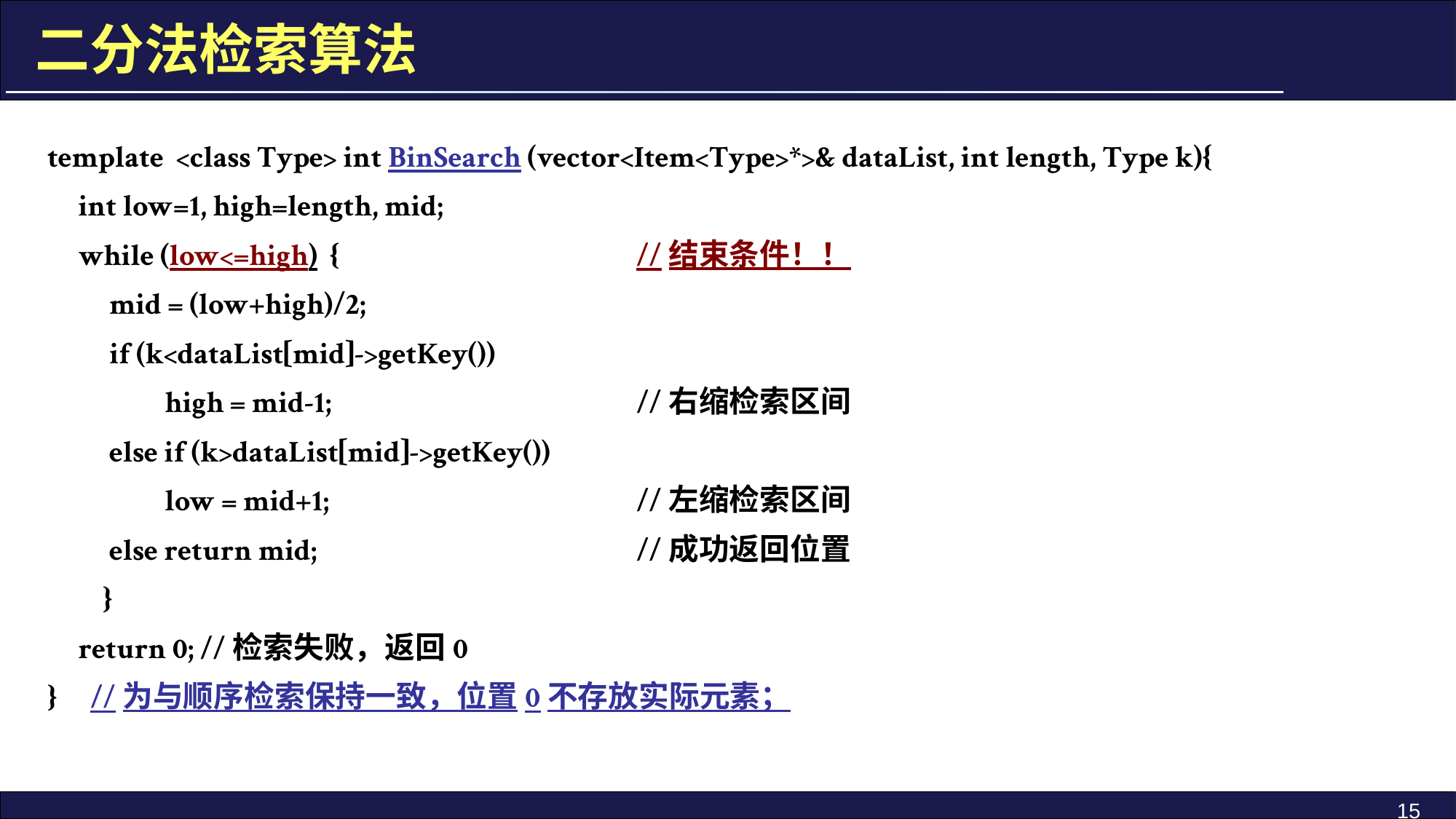

二分法检索算法
template  <class Type> int BinSearch (vector<Item<Type>*>& dataList, int length, Type k){
     int low=1, high=length, mid;
     while (low<=high)  {  			//结束条件！！
          mid = (low+high)/2;
          if (k<dataList[mid]->getKey())
                   high = mid-1;         			//右缩检索区间
          else if (k>dataList[mid]->getKey())
                   low = mid+1;          			//左缩检索区间
          else return mid;               			//成功返回位置
	  }
     return 0; //检索失败，返回0
}  	//为与顺序检索保持一致，位置0不存放实际元素；
15